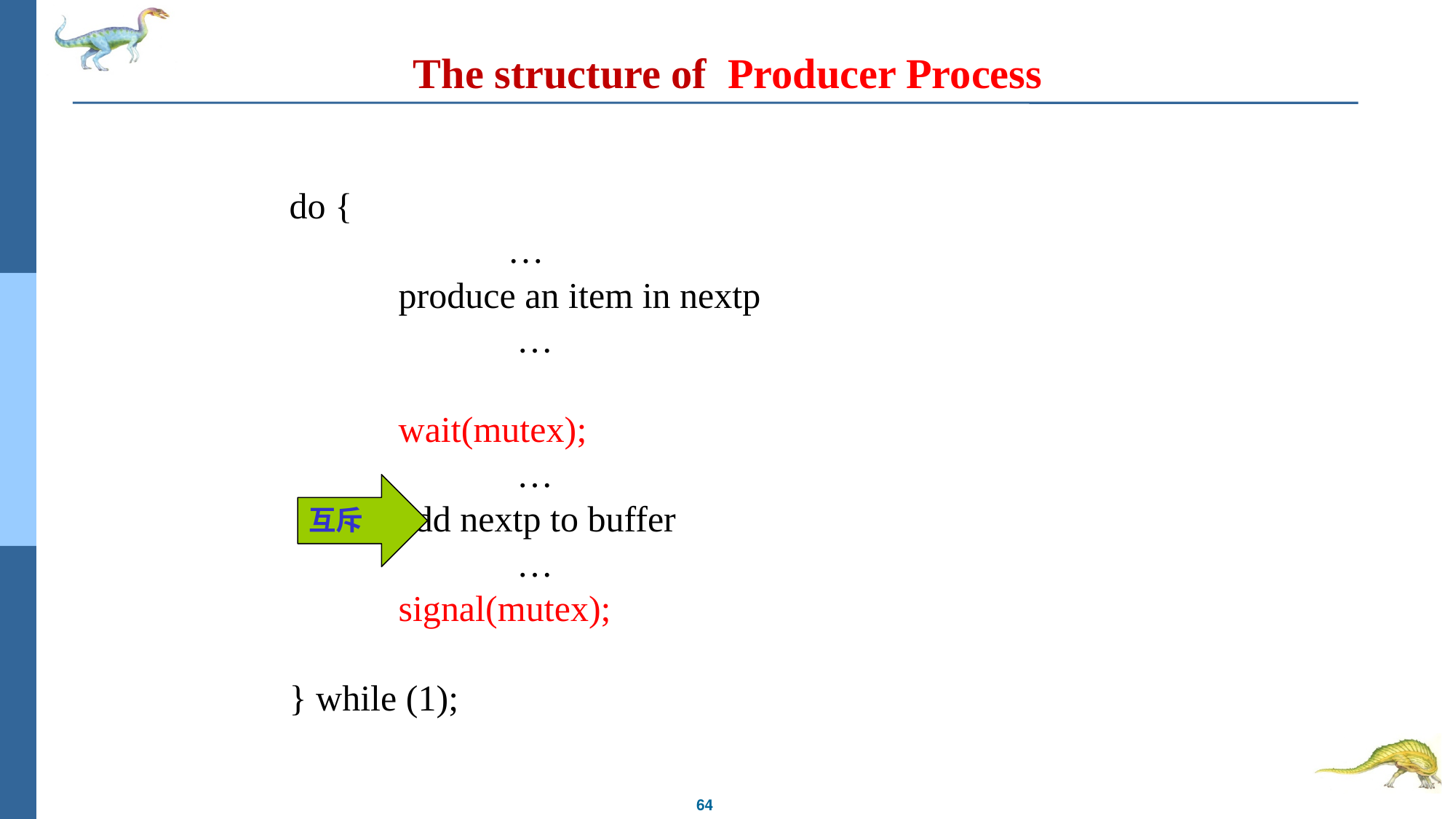

# The structure of  Producer Process

		do {
				…
			produce an item in nextp
				 …

			wait(mutex);
				 …
			add nextp to buffer
				 …
			signal(mutex);

		} while (1);

互斥